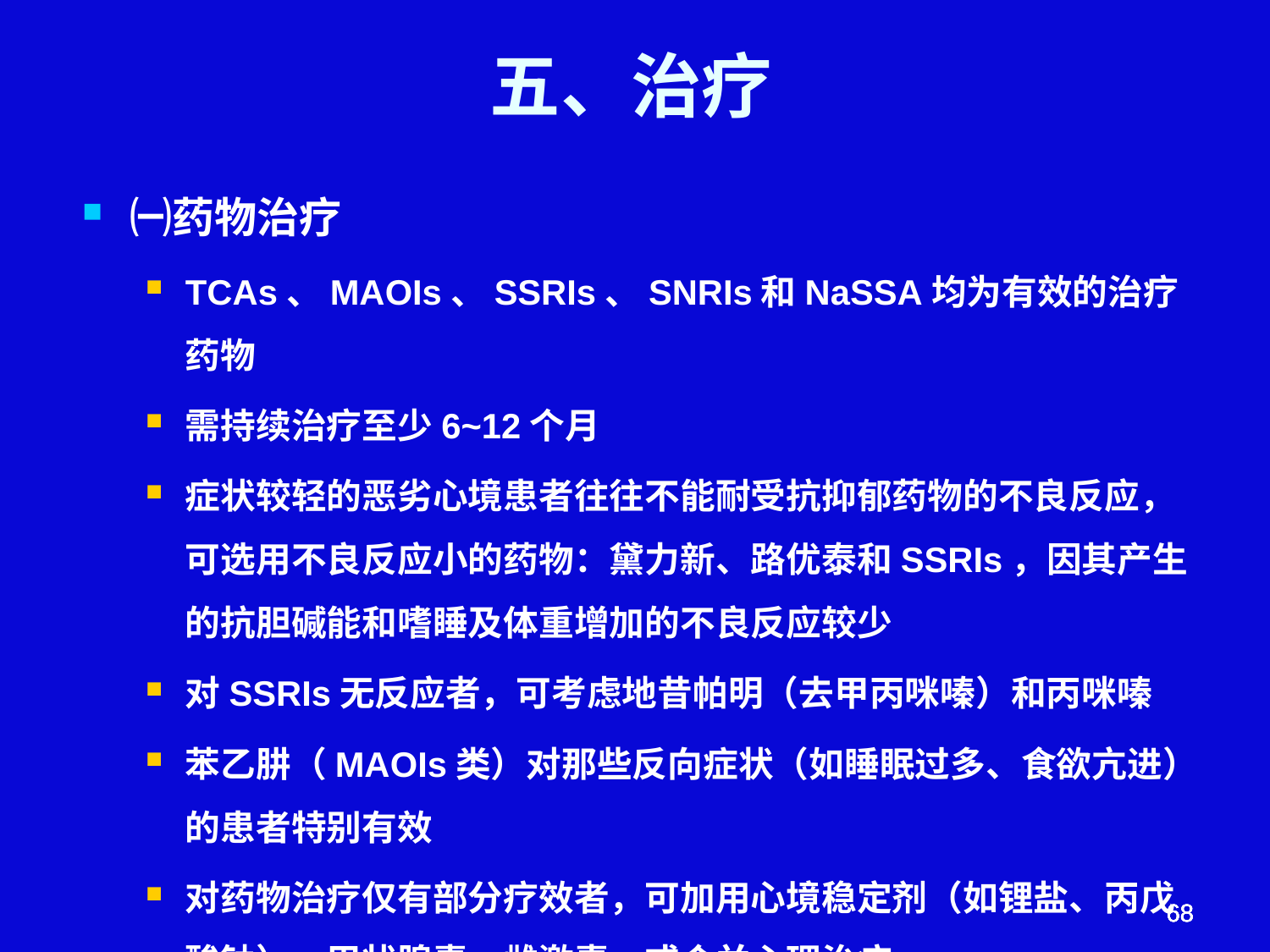

# 五、治疗
㈠药物治疗
TCAs、MAOIs、SSRIs、SNRIs和NaSSA均为有效的治疗药物
需持续治疗至少6~12个月
症状较轻的恶劣心境患者往往不能耐受抗抑郁药物的不良反应，可选用不良反应小的药物：黛力新、路优泰和SSRIs，因其产生的抗胆碱能和嗜睡及体重增加的不良反应较少
对SSRIs无反应者，可考虑地昔帕明（去甲丙咪嗪）和丙咪嗪
苯乙肼（MAOIs类）对那些反向症状（如睡眠过多、食欲亢进）的患者特别有效
对药物治疗仅有部分疗效者，可加用心境稳定剂（如锂盐、丙戊酸钠）、甲状腺素、雌激素，或合并心理治疗
68
68
68
68
68